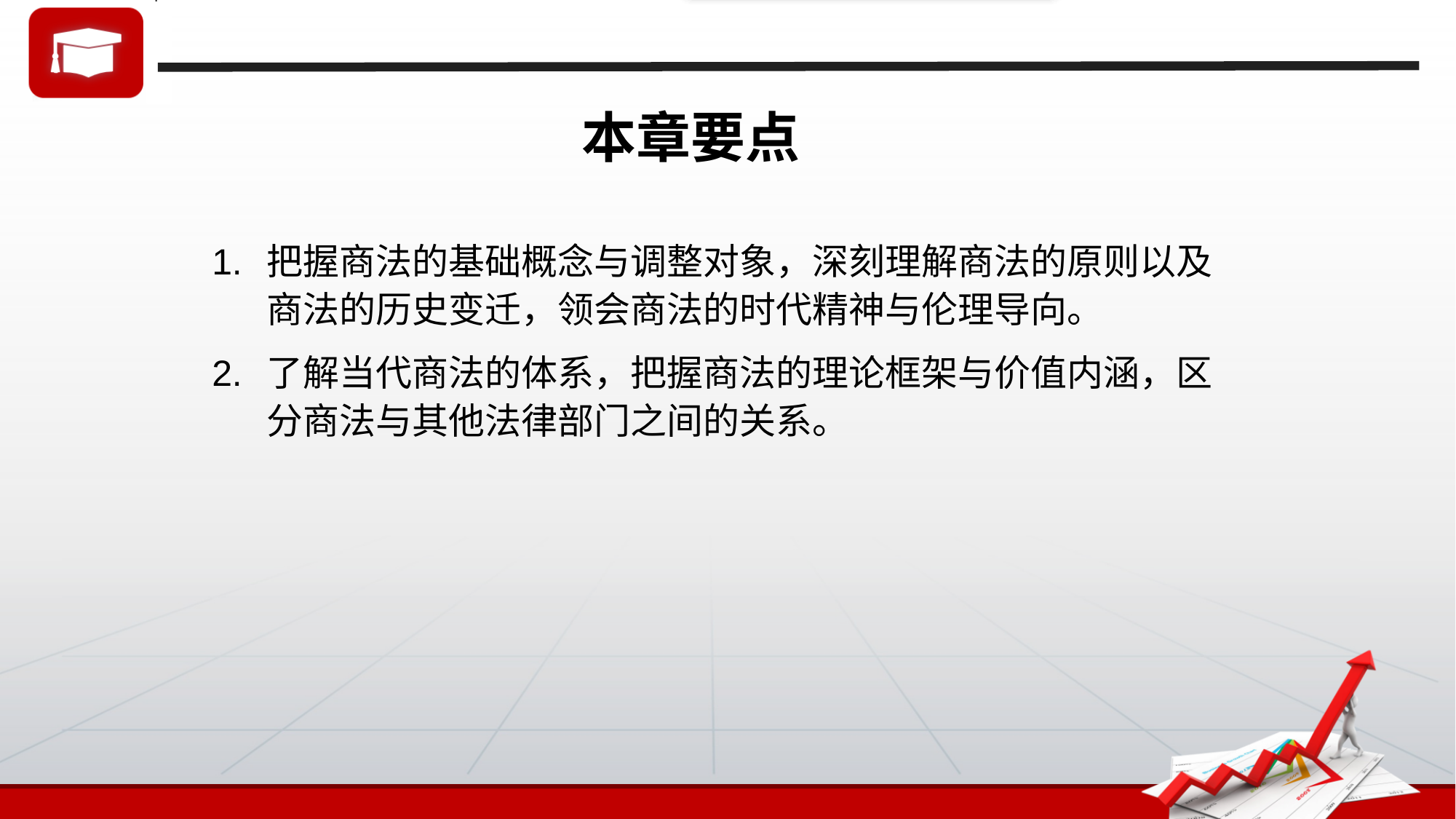

# 本章要点
把握商法的基础概念与调整对象，深刻理解商法的原则以及商法的历史变迁，领会商法的时代精神与伦理导向。
了解当代商法的体系，把握商法的理论框架与价值内涵，区分商法与其他法律部门之间的关系。